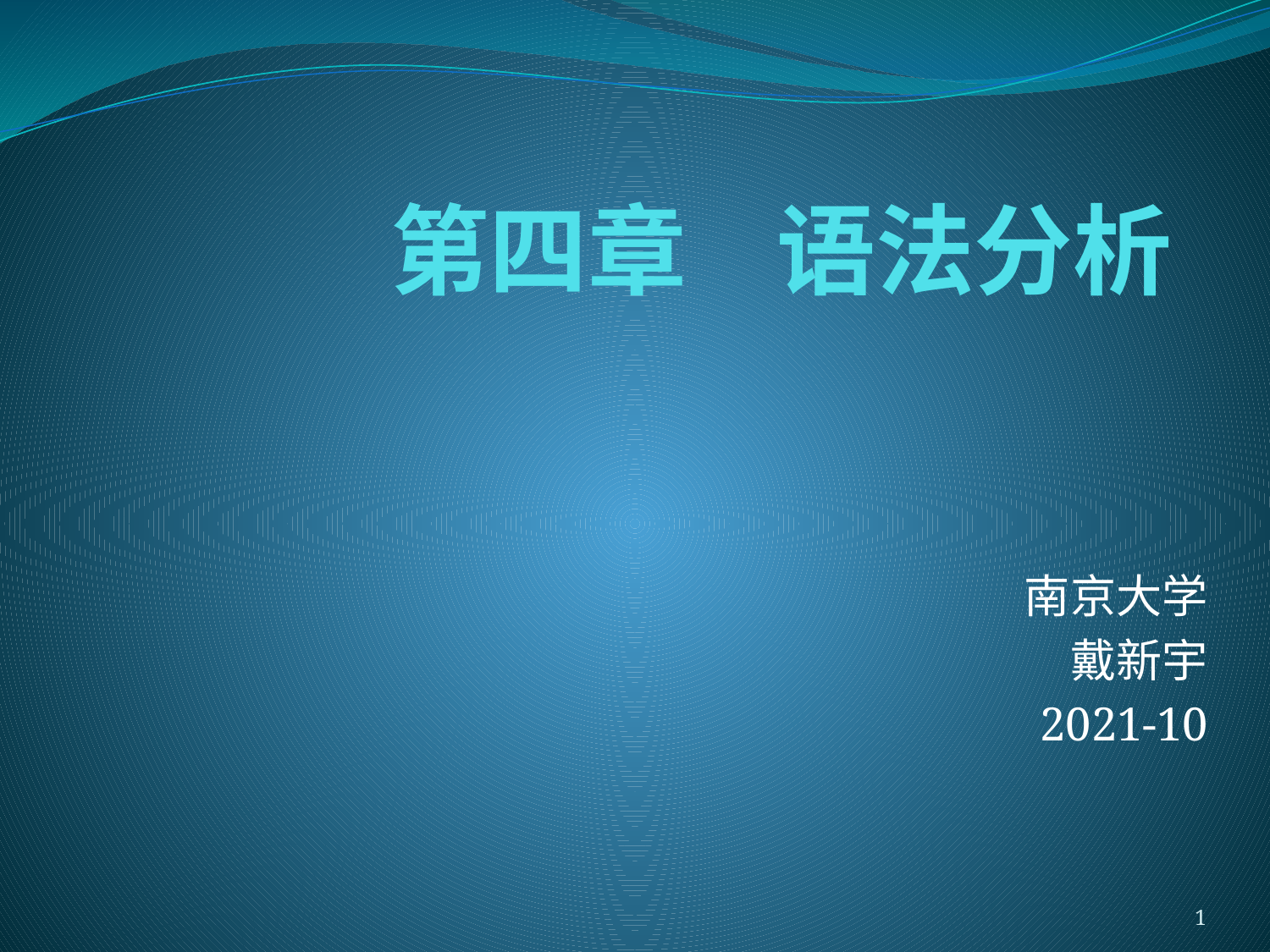

# 第四章    语法分析
南京大学
戴新宇
2021-10
1